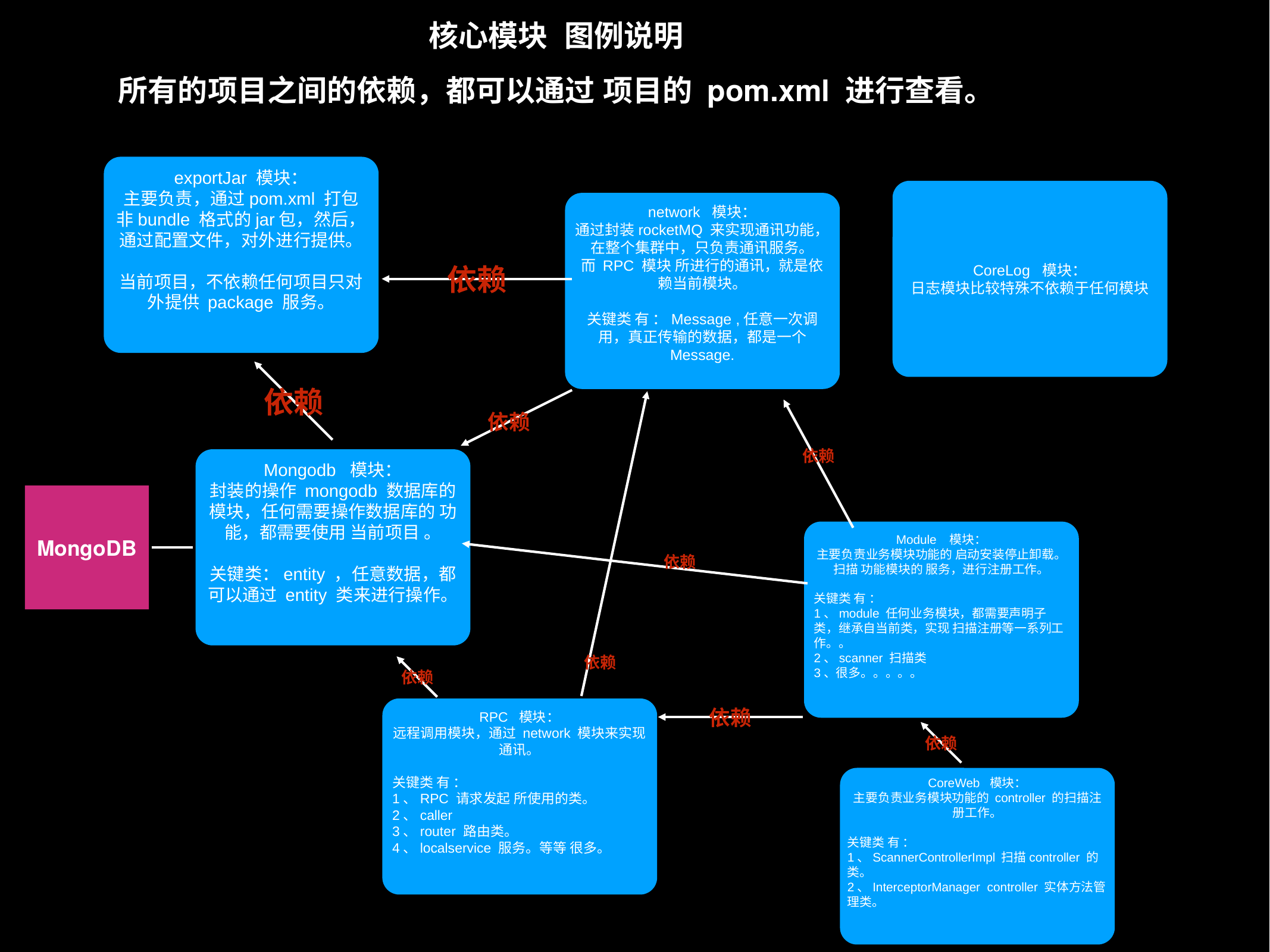

核心模块  图例说明
所有的项目之间的依赖，都可以通过 项目的 pom.xml 进行查看。
exportJar 模块：
主要负责，通过pom.xml 打包 非bundle 格式的jar包，然后，通过配置文件，对外进行提供。

当前项目，不依赖任何项目只对外提供 package 服务。
CoreLog  模块：
日志模块比较特殊不依赖于任何模块
network  模块：
通过封装rocketMQ 来实现通讯功能，在整个集群中，只负责通讯服务。
而 RPC 模块 所进行的通讯，就是依赖当前模块。

关键类 有 ：Message ,任意一次调用，真正传输的数据，都是一个 Message.
依赖

依赖

依赖
依赖
Mongodb  模块：
封装的操作 mongodb 数据库的模块，任何需要操作数据库的 功能，都需要使用 当前项目 。

关键类：entity ，任意数据，都可以通过 entity 类来进行操作。

Module   模块：
主要负责业务模块功能的 启动安装停止卸载。扫描 功能模块的 服务，进行注册工作。

关键类 有 ：
1、module 任何业务模块，都需要声明子类，继承自当前类，实现 扫描注册等一系列工作。。
2、scanner 扫描类
3、很多。。。。。

MongoDB

依赖

依赖

依赖
依赖
RPC  模块：
远程调用模块，通过 network 模块来实现通讯。

关键类 有 ：
1、RPC 请求发起 所使用的类。
2、caller
3、router 路由类。
4、localservice 服务。等等 很多。

依赖
CoreWeb  模块：
主要负责业务模块功能的 controller 的扫描注册工作。

关键类 有 ：
1、ScannerControllerImpl 扫描controller 的类。
2、InterceptorManager  controller 实体方法管理类。